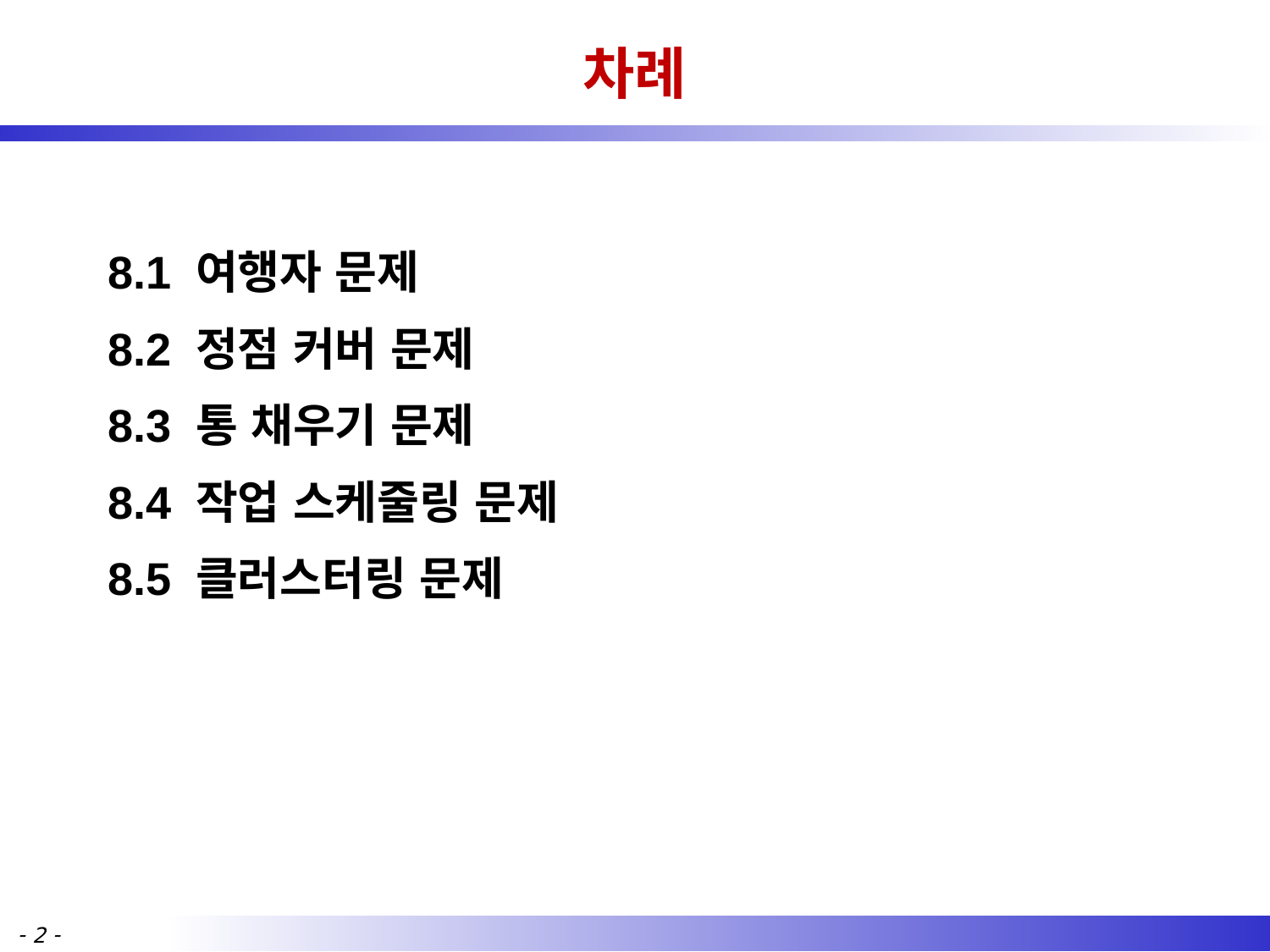

# 차례
8.1 여행자 문제
8.2 정점 커버 문제
8.3 통 채우기 문제
8.4 작업 스케줄링 문제
8.5 클러스터링 문제
- 2 -